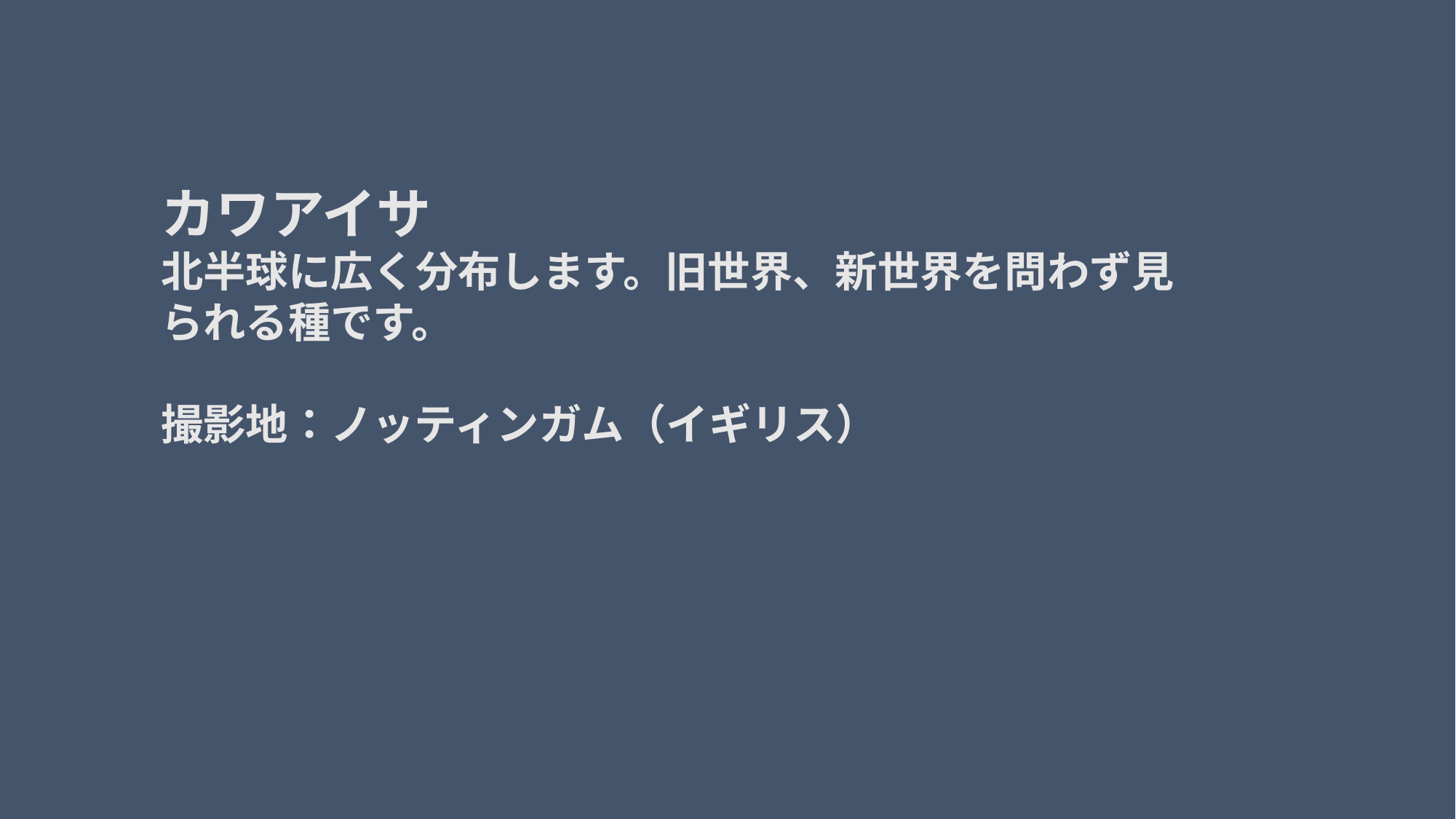

カワアイサ
北半球に広く分布します。旧世界、新世界を問わず見られる種です。

撮影地：ノッティンガム（イギリス）